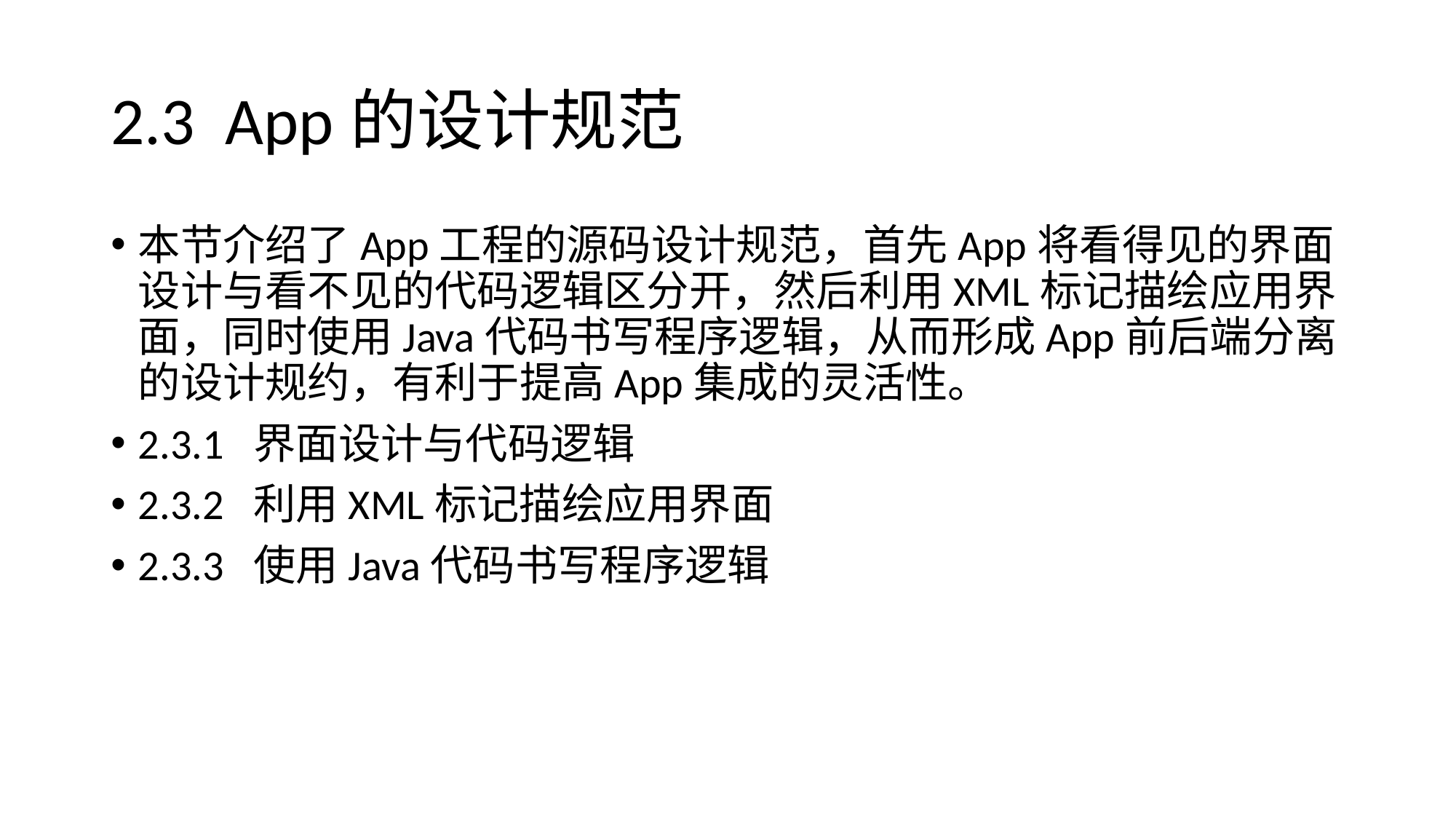

# 2.3  App的设计规范
本节介绍了App工程的源码设计规范，首先App将看得见的界面设计与看不见的代码逻辑区分开，然后利用XML标记描绘应用界面，同时使用Java代码书写程序逻辑，从而形成App前后端分离的设计规约，有利于提高App集成的灵活性。
2.3.1  界面设计与代码逻辑
2.3.2  利用XML标记描绘应用界面
2.3.3  使用Java代码书写程序逻辑